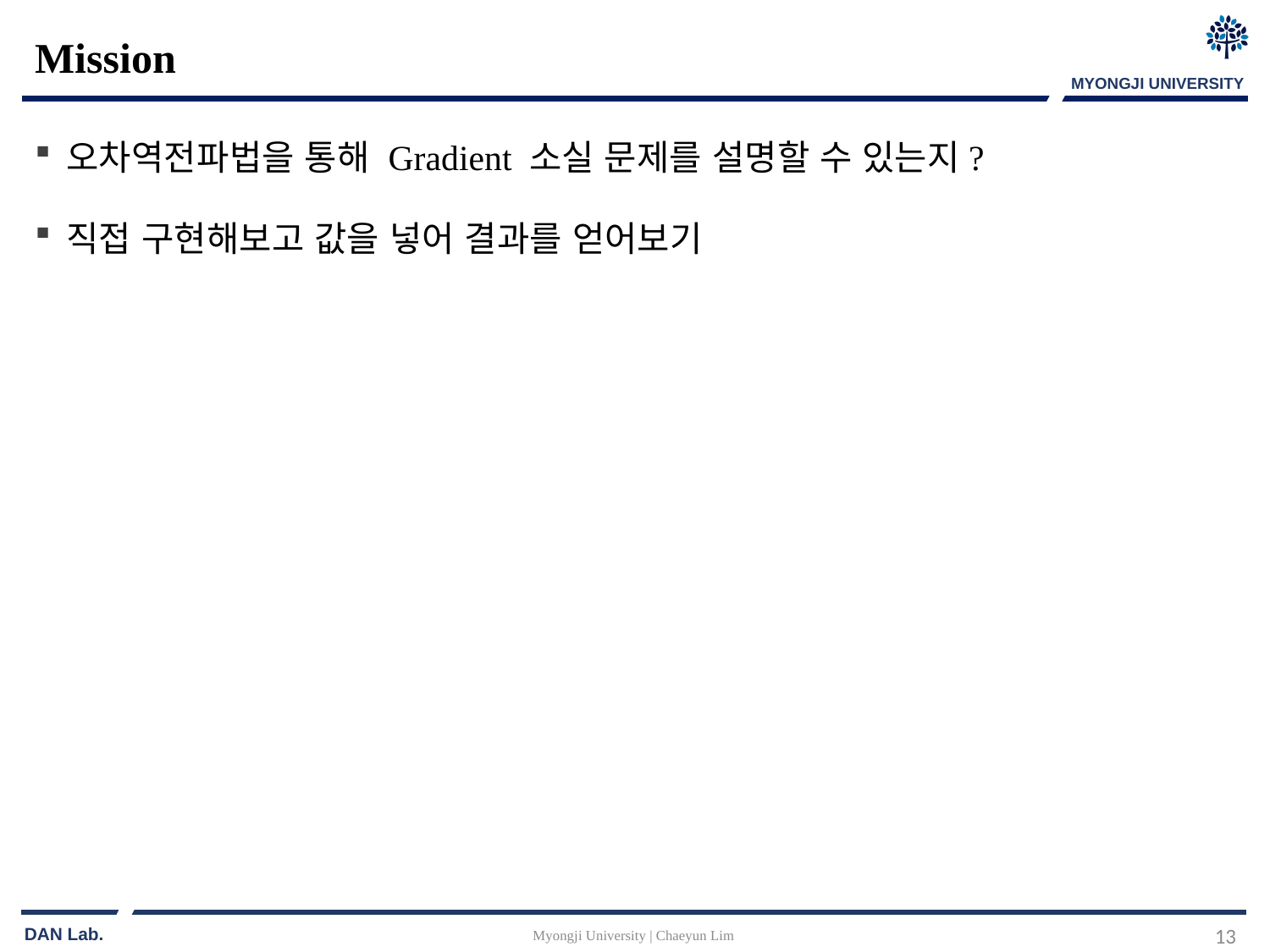

# Mission
오차역전파법을 통해 Gradient 소실 문제를 설명할 수 있는지?
직접 구현해보고 값을 넣어 결과를 얻어보기
Myongji University | Chaeyun Lim
13